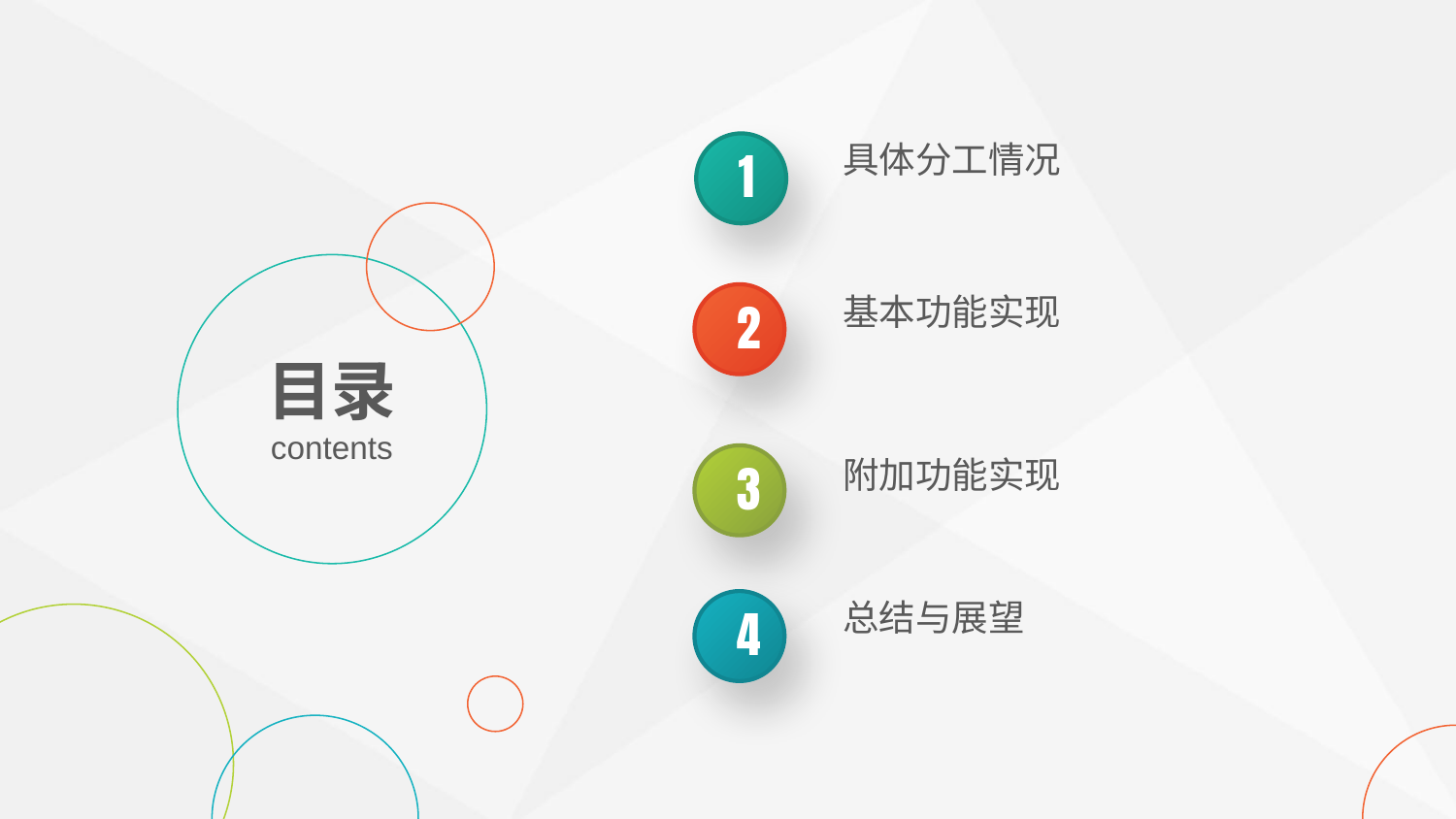

具体分工情况

1

基本功能实现

2
目录
contents

附加功能实现
3
总结与展望

4